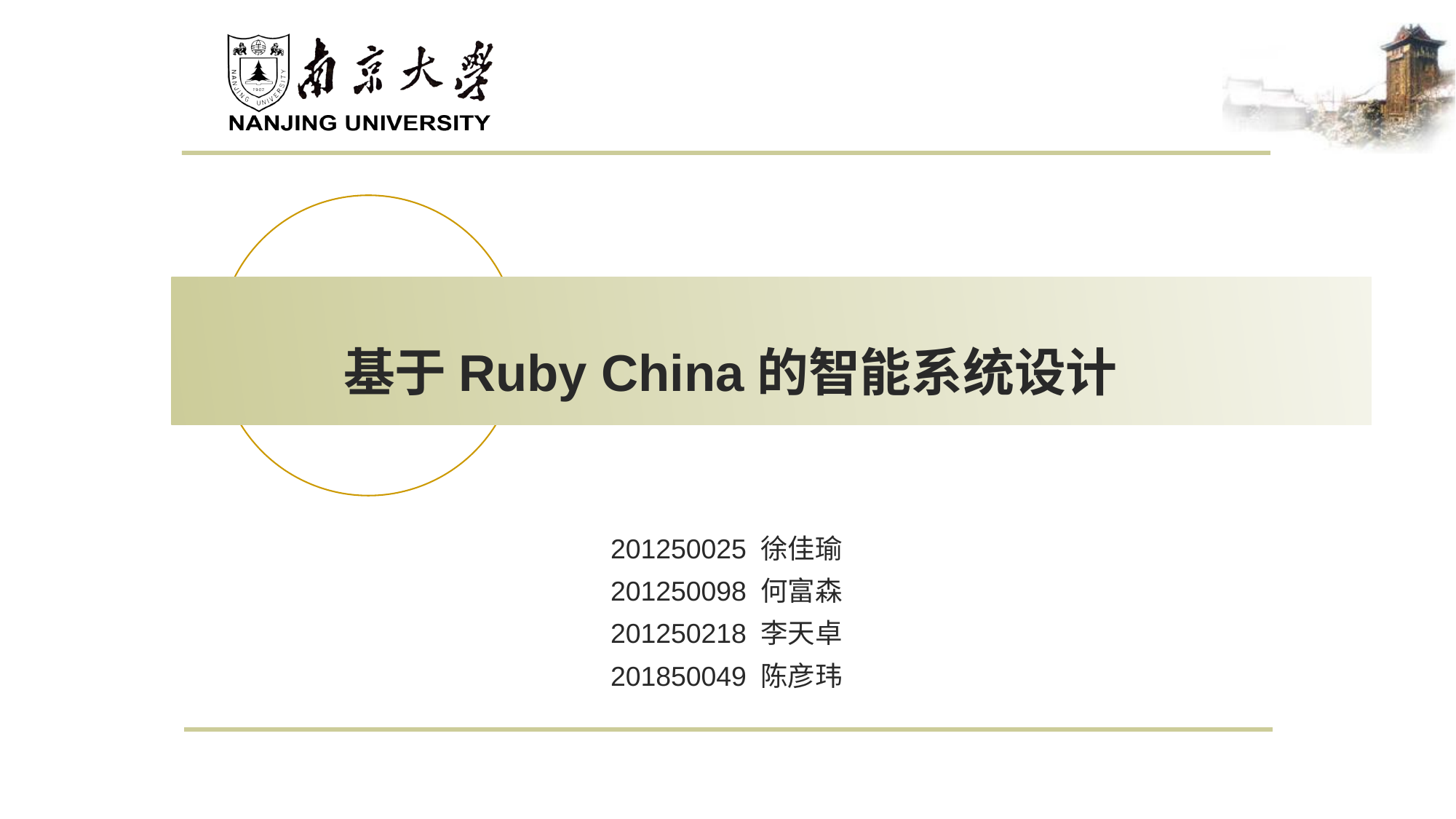

# 基于Ruby China的智能系统设计
201250025 徐佳瑜
201250098 何富森
201250218 李天卓
201850049 陈彦玮
1